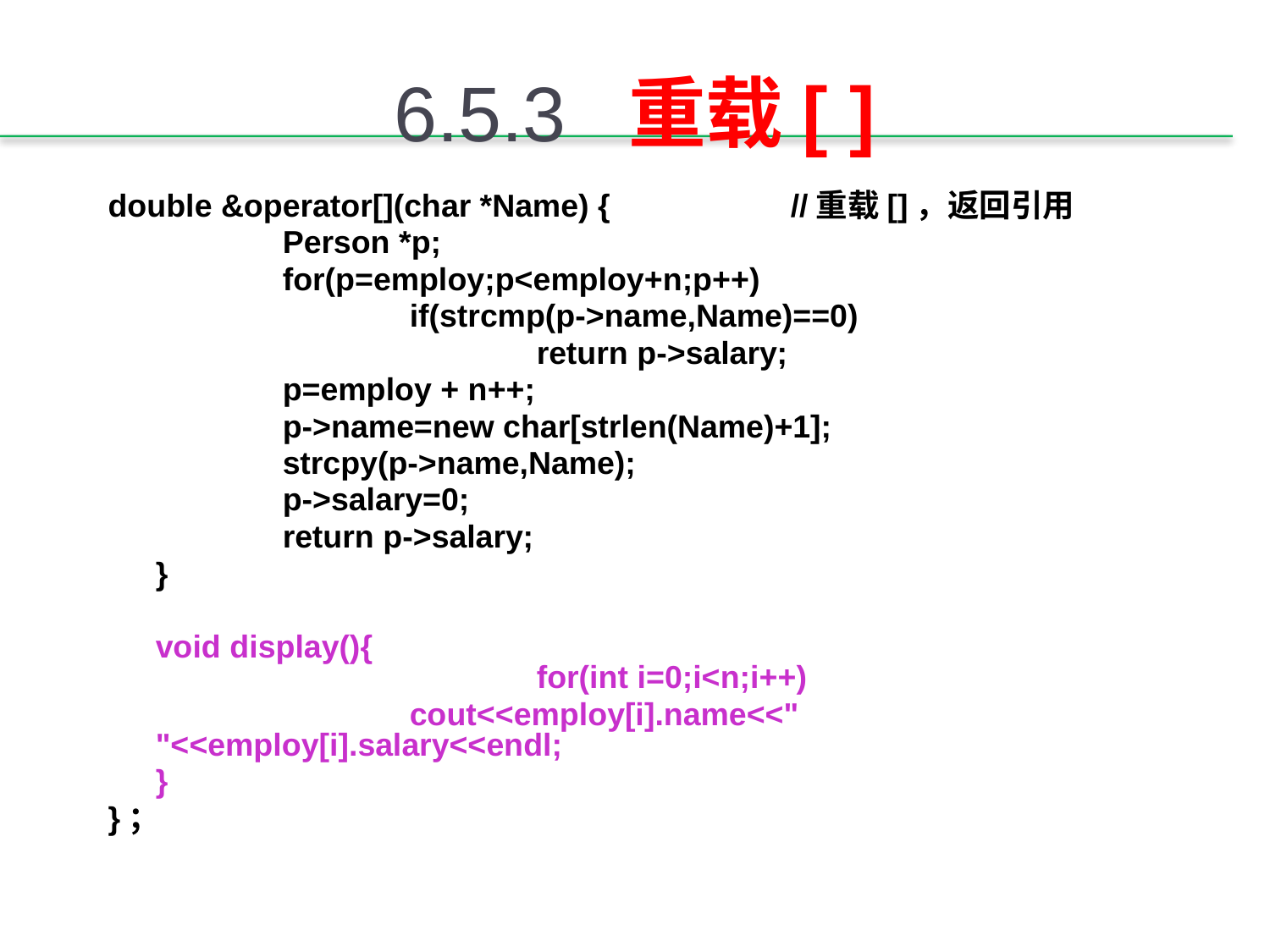

# 6.5.3  重载[ ]
double &operator[](char *Name) {       	//重载[]，返回引用
		Person *p;
		for(p=employ;p<employ+n;p++)
			if(strcmp(p->name,Name)==0)
				return p->salary;
		p=employ + n++;
		p->name=new char[strlen(Name)+1];
		strcpy(p->name,Name);
		p->salary=0;
		return p->salary;
	}

	void display(){      								for(int i=0;i<n;i++)
			cout<<employ[i].name<<"   "<<employ[i].salary<<endl;
	}
}；